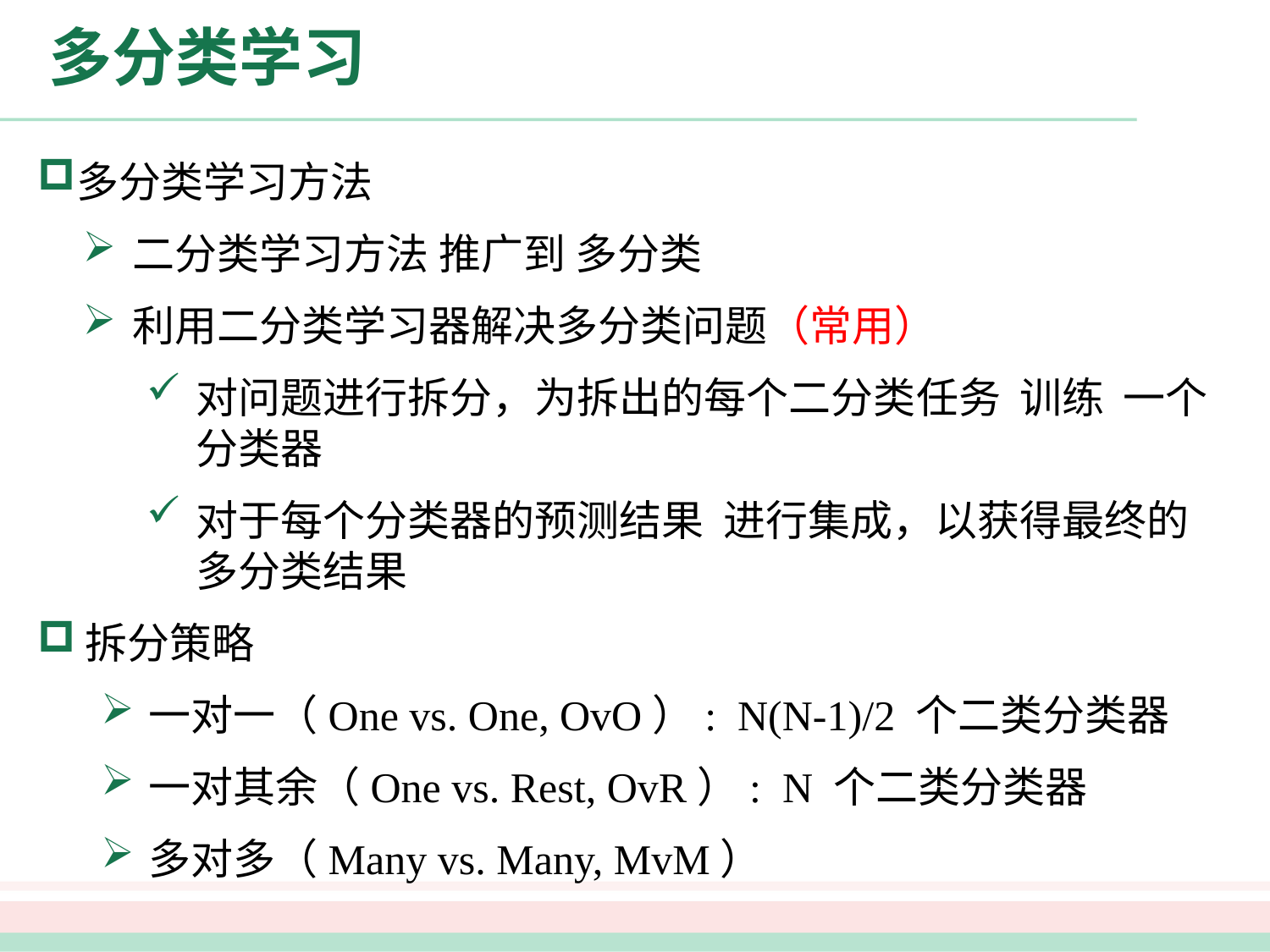

# 多分类学习
多分类学习方法
二分类学习方法 推广到 多分类
利用二分类学习器解决多分类问题（常用）
对问题进行拆分，为拆出的每个二分类任务  训练  一个分类器
对于每个分类器的预测结果  进行集成，以获得最终的多分类结果
拆分策略
一对一（One vs. One, OvO）:  N(N-1)/2 个二类分类器
一对其余（One vs. Rest, OvR）:  N 个二类分类器
多对多（Many vs. Many, MvM）